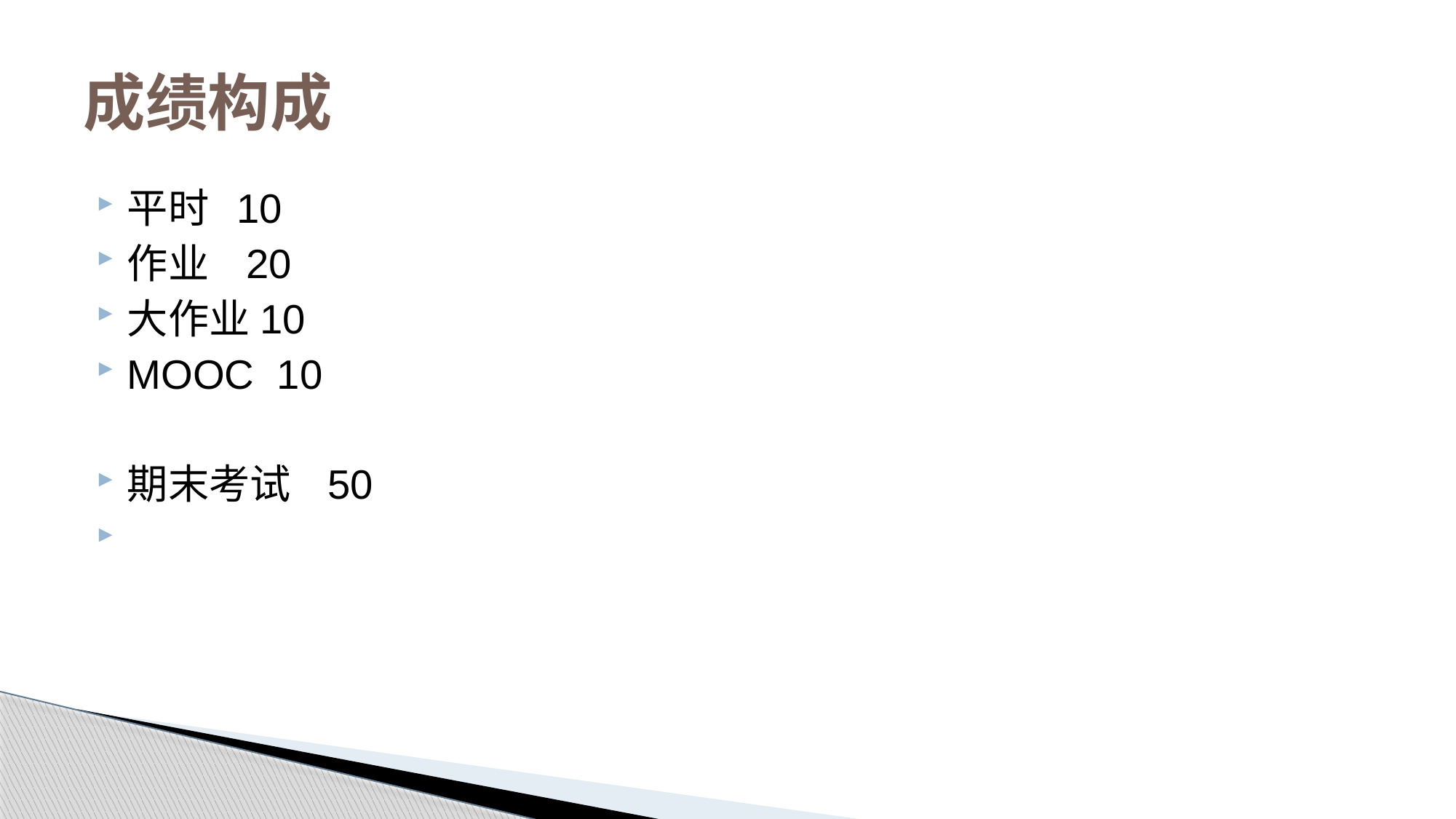

# 成绩构成
平时  10
作业   20
大作业10
MOOC  10

期末考试   50